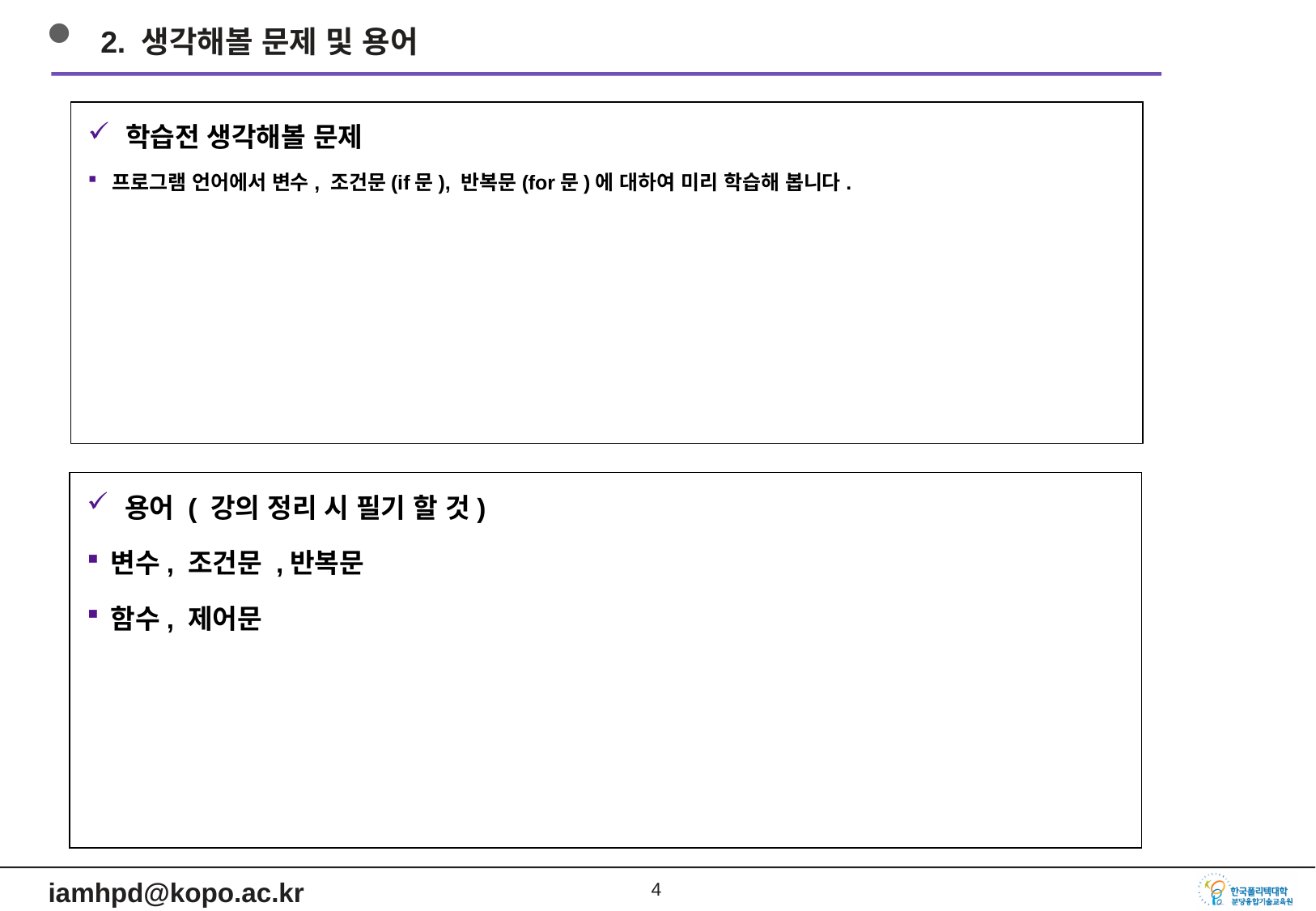

2. 생각해볼 문제 및 용어
학습전 생각해볼 문제
프로그램 언어에서 변수, 조건문(if문), 반복문(for문)에 대하여 미리 학습해 봅니다.
용어 ( 강의 정리 시 필기 할 것)
변수, 조건문 ,반복문
함수, 제어문
4